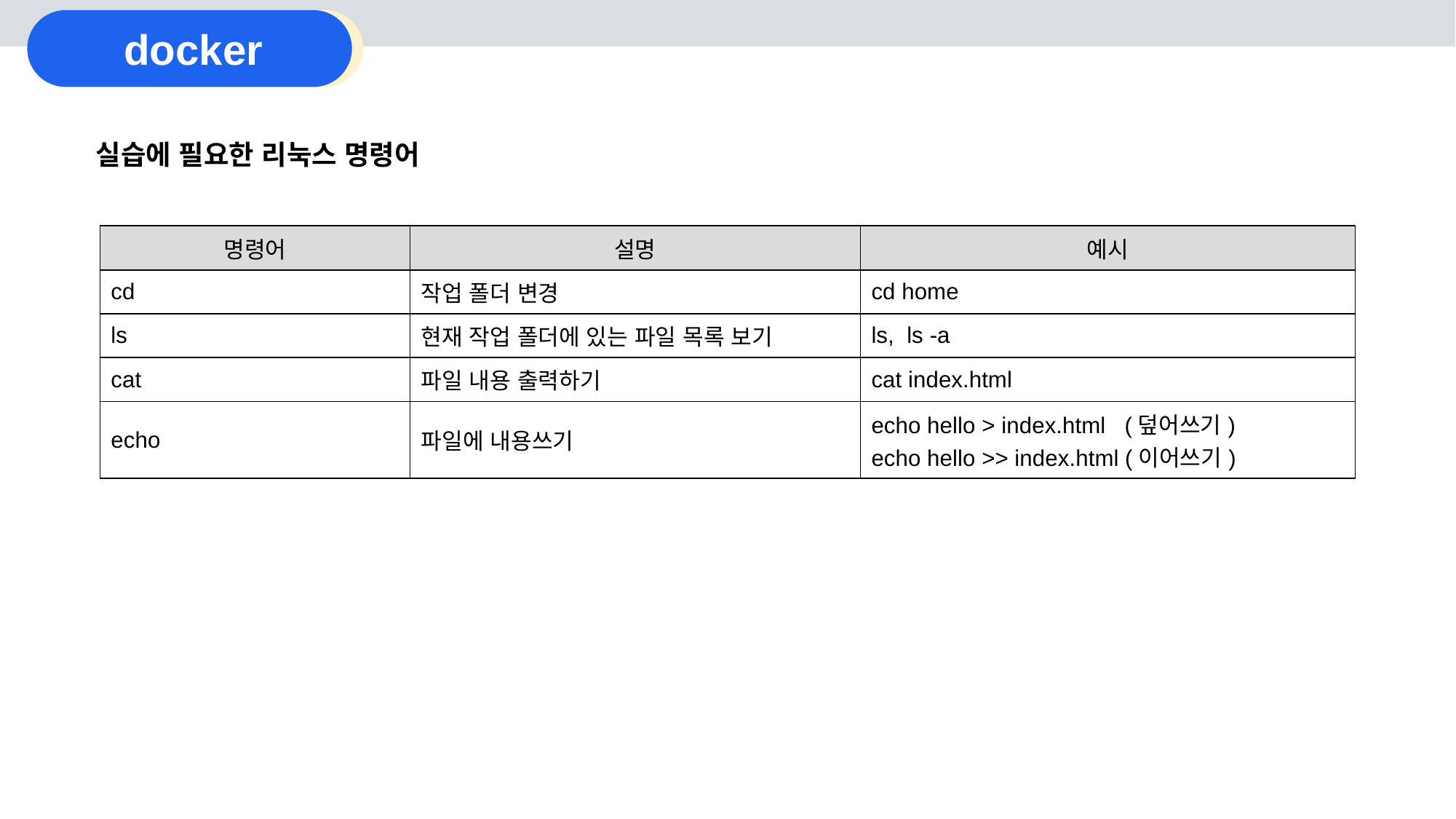

docker
실습에 필요한 리눅스 명령어
| 명령어 | 설명 | 예시 |
| --- | --- | --- |
| cd | 작업 폴더 변경 | cd home |
| ls | 현재 작업 폴더에 있는 파일 목록 보기 | ls, ls -a |
| cat | 파일 내용 출력하기 | cat index.html |
| echo | 파일에 내용쓰기 | echo hello > index.html (덮어쓰기) echo hello >> index.html (이어쓰기) |